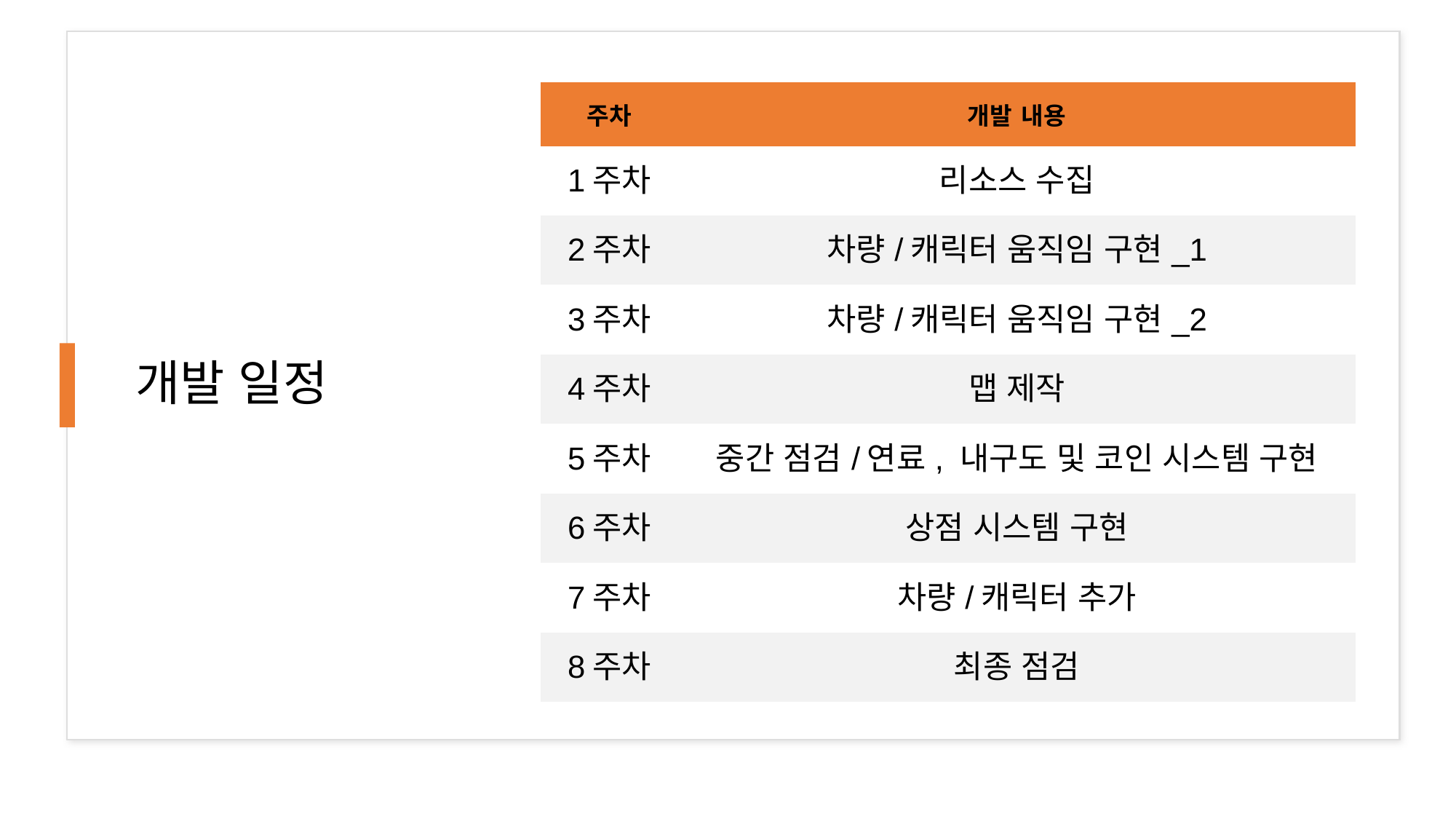

# 개발 일정
| 주차 | 개발 내용 |
| --- | --- |
| 1주차 | 리소스 수집 |
| 2주차 | 차량/캐릭터 움직임 구현\_1 |
| 3주차 | 차량/캐릭터 움직임 구현\_2 |
| 4주차 | 맵 제작 |
| 5주차 | 중간 점검/연료, 내구도 및 코인 시스템 구현 |
| 6주차 | 상점 시스템 구현 |
| 7주차 | 차량/캐릭터 추가 |
| 8주차 | 최종 점검 |